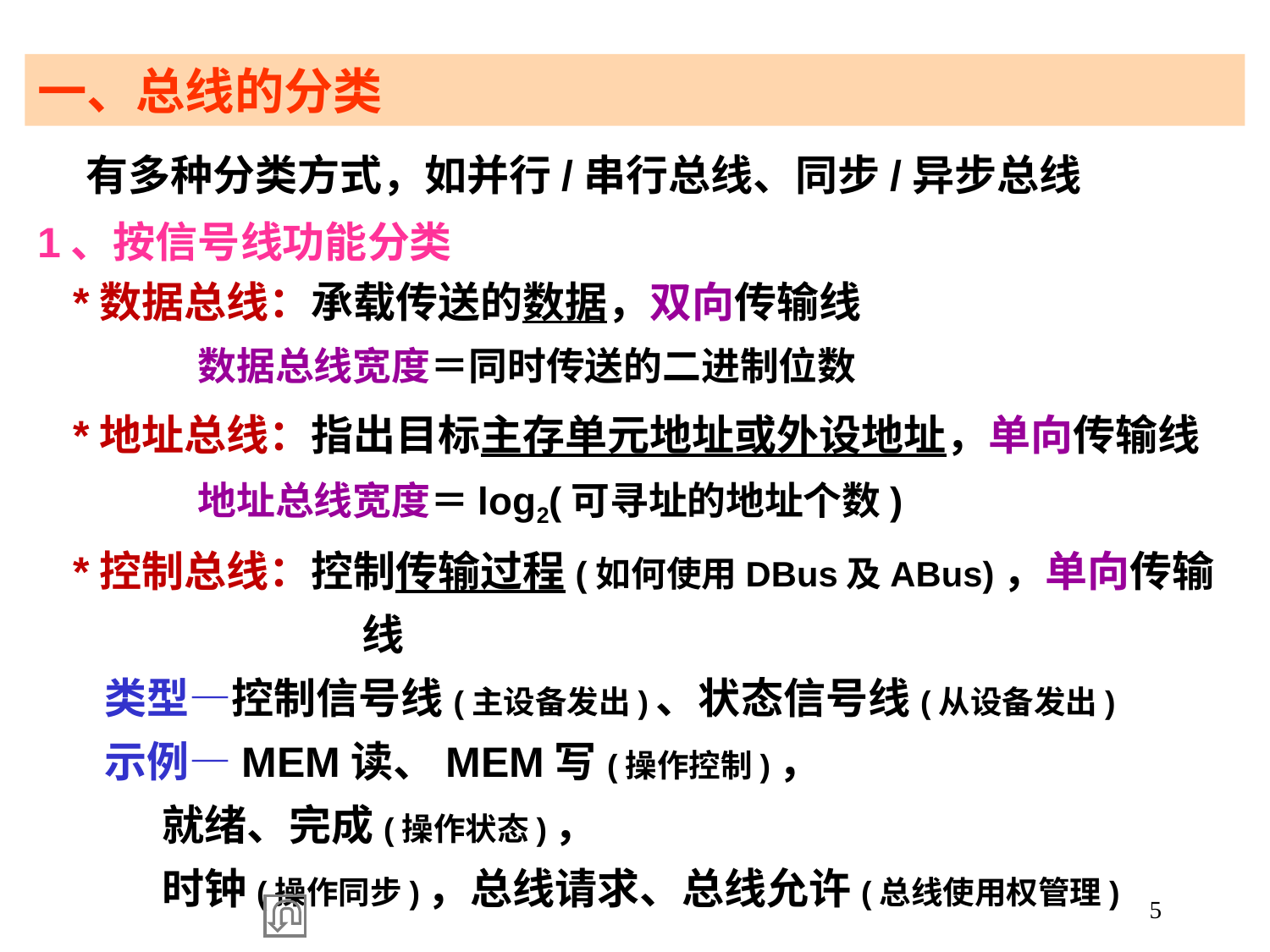

一、总线的分类
    有多种分类方式，如并行/串行总线、同步/异步总线
1、按信号线功能分类
   *数据总线：承载传送的数据，双向传输线
                 数据总线宽度＝同时传送的二进制位数
   *地址总线：指出目标主存单元地址或外设地址，单向传输线
                 地址总线宽度＝log2(可寻址的地址个数)
   *控制总线：控制传输过程(如何使用DBus及ABus)，单向传输线
      类型—控制信号线(主设备发出)、状态信号线(从设备发出)
      示例—MEM读、MEM写(操作控制)，
            就绪、完成(操作状态)，
            时钟(操作同步)，总线请求、总线允许(总线使用权管理)
5